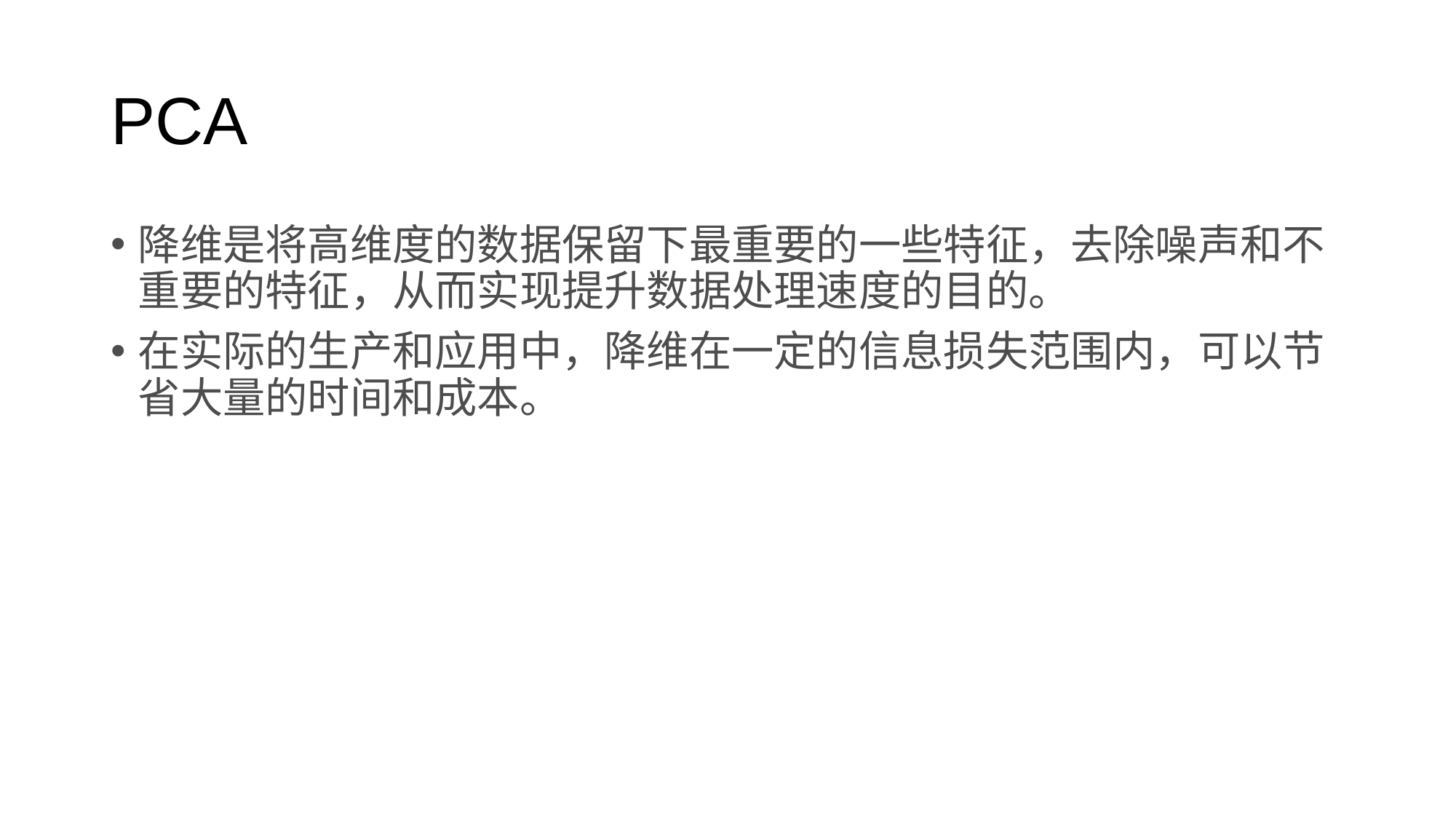

# PCA
降维是将高维度的数据保留下最重要的一些特征，去除噪声和不重要的特征，从而实现提升数据处理速度的目的。
在实际的生产和应用中，降维在一定的信息损失范围内，可以节省大量的时间和成本。